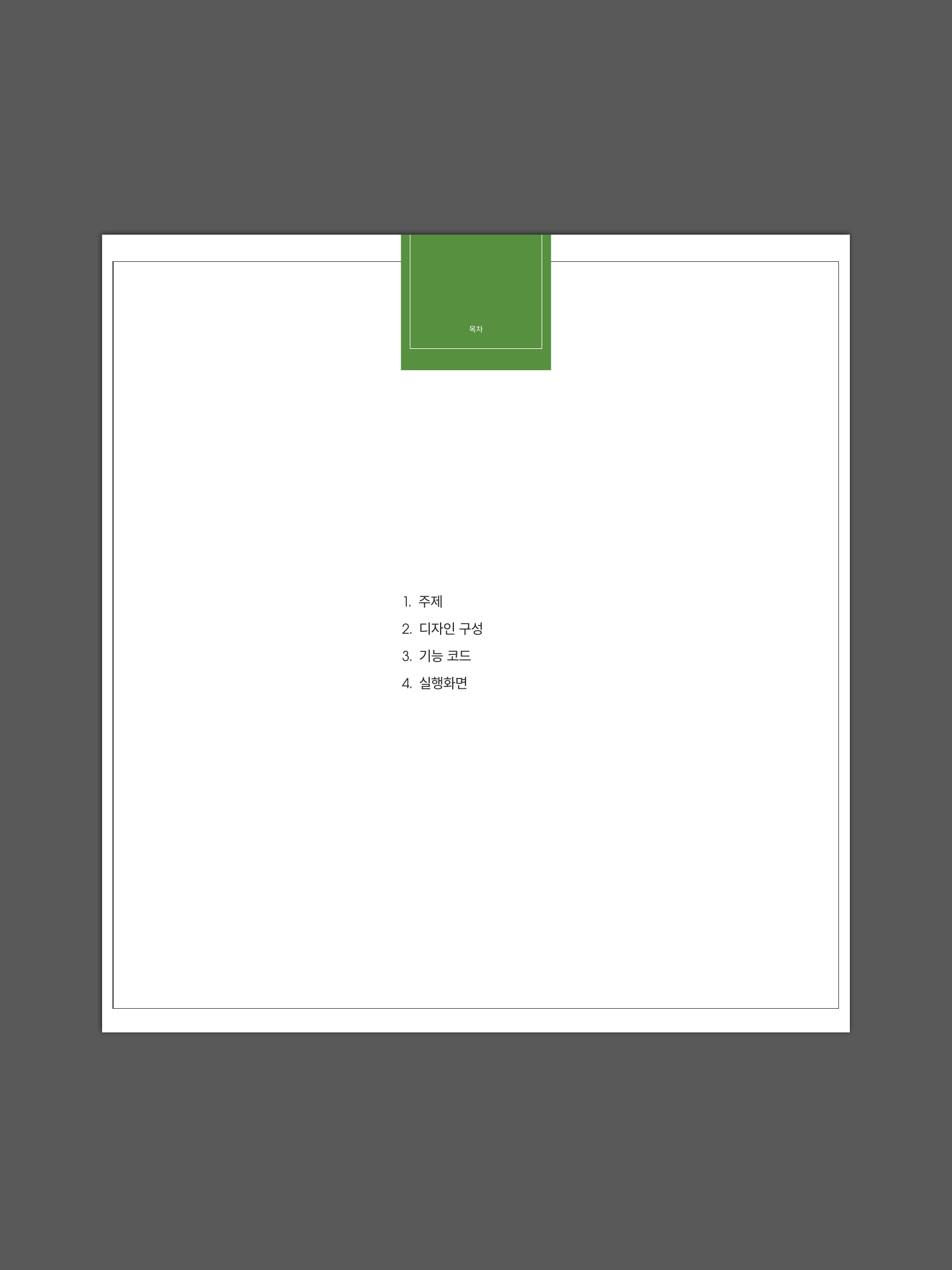

목차
# 1. 주제 2. 디자인 구성 3. 기능 코드 4. 실행화면